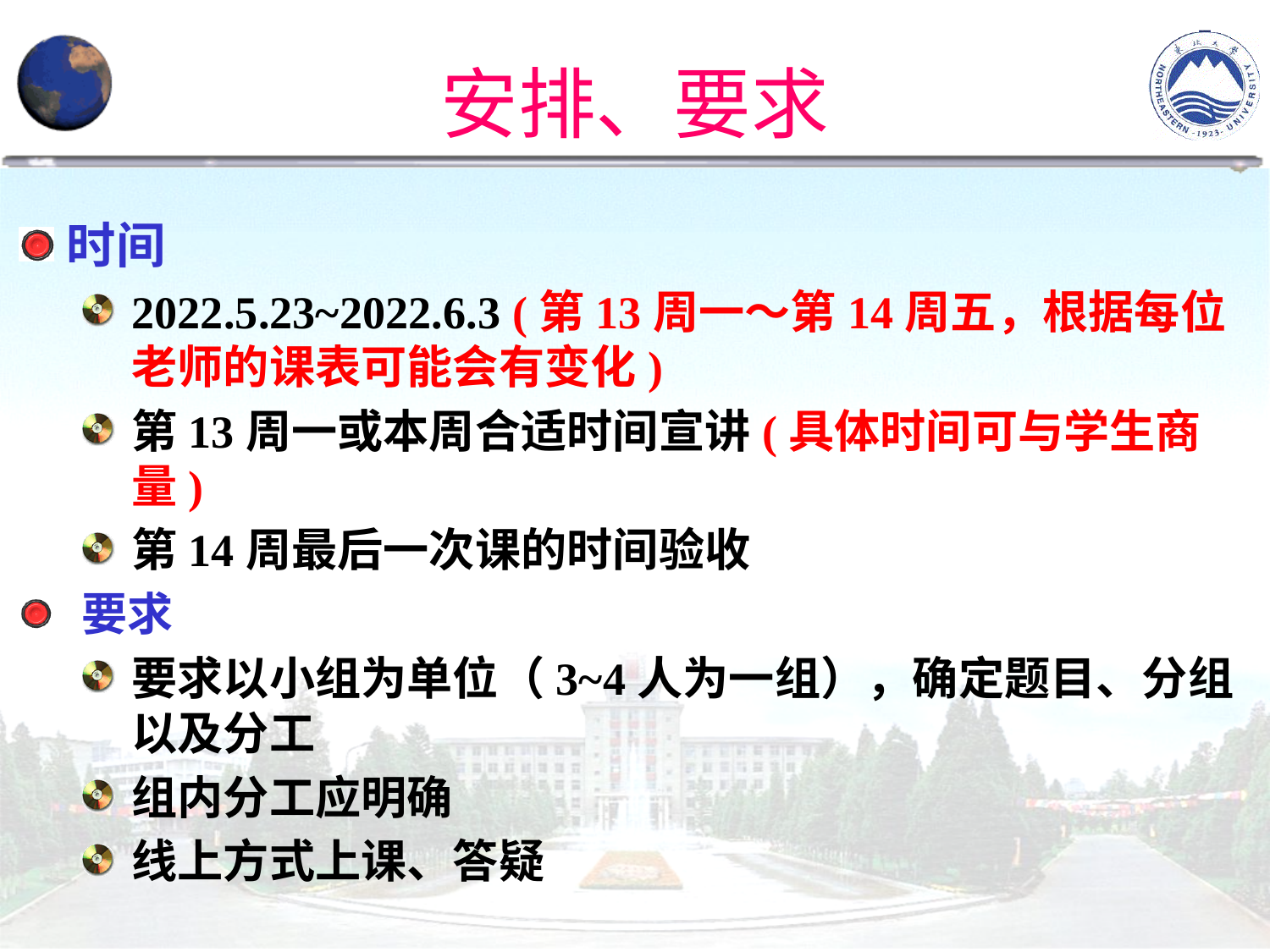

# 安排、要求
时间
2022.5.23~2022.6.3 (第13周一～第14周五，根据每位老师的课表可能会有变化)
第13周一或本周合适时间宣讲(具体时间可与学生商量)
第14周最后一次课的时间验收
要求
要求以小组为单位（3~4人为一组），确定题目、分组以及分工
组内分工应明确
线上方式上课、答疑